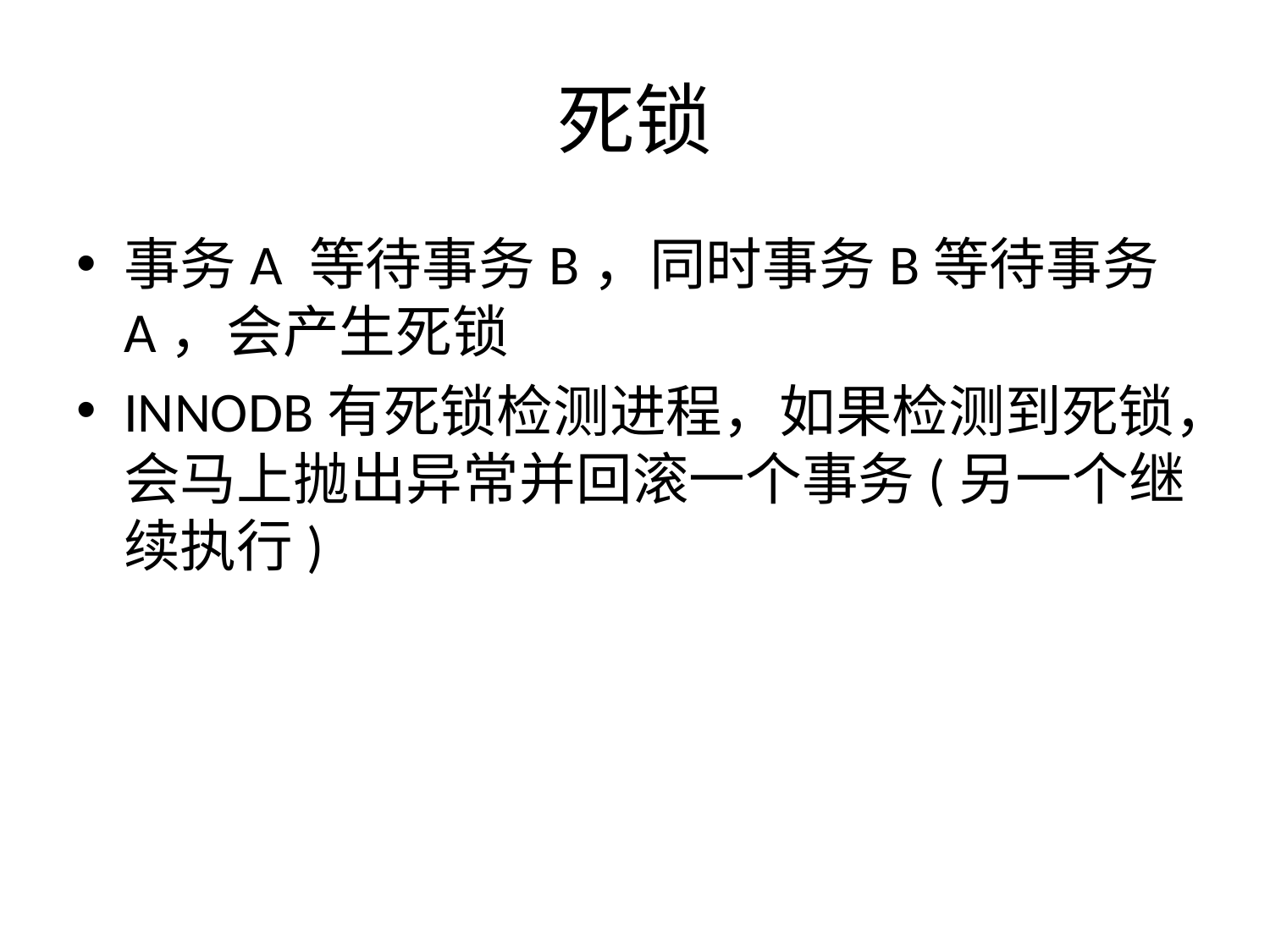

# 死锁
事务A 等待事务B，同时事务B等待事务A，会产生死锁
INNODB有死锁检测进程，如果检测到死锁，会马上抛出异常并回滚一个事务(另一个继续执行)